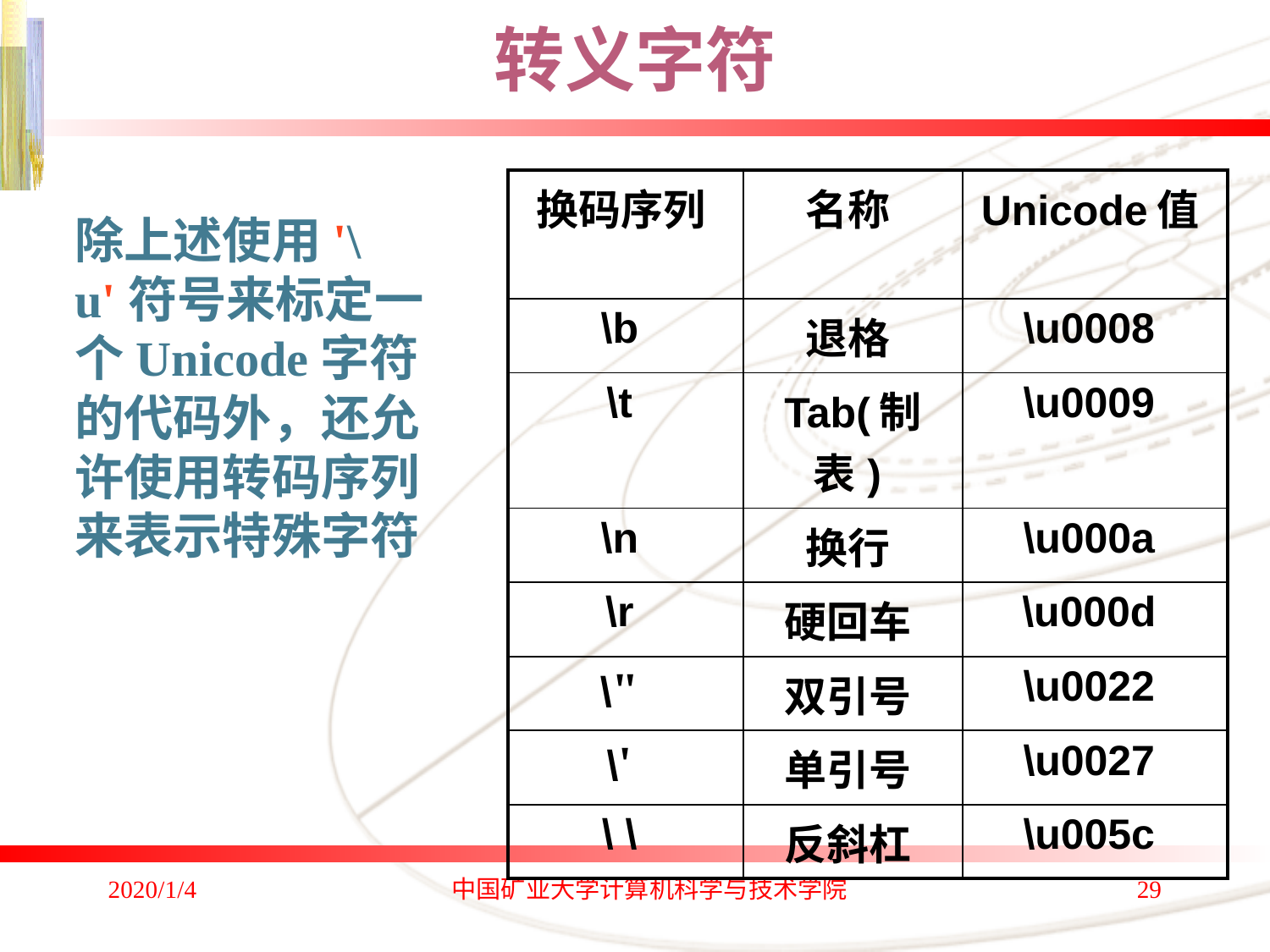

# 转义字符

除上述使用'\u'符号来标定一个Unicode字符的代码外，还允许使用转码序列来表示特殊字符

| 换码序列 | 名称 | Unicode值 |
| --- | --- | --- |
| \b | 退格 | \u0008 |
| \t | Tab(制表) | \u0009 |
| \n | 换行 | \u000a |
| \r | 硬回车 | \u000d |
| \" | 双引号 | \u0022 |
| \' | 单引号 | \u0027 |
| \ \ | 反斜杠 | \u005c |
2020/1/4
中国矿业大学计算机科学与技术学院
29